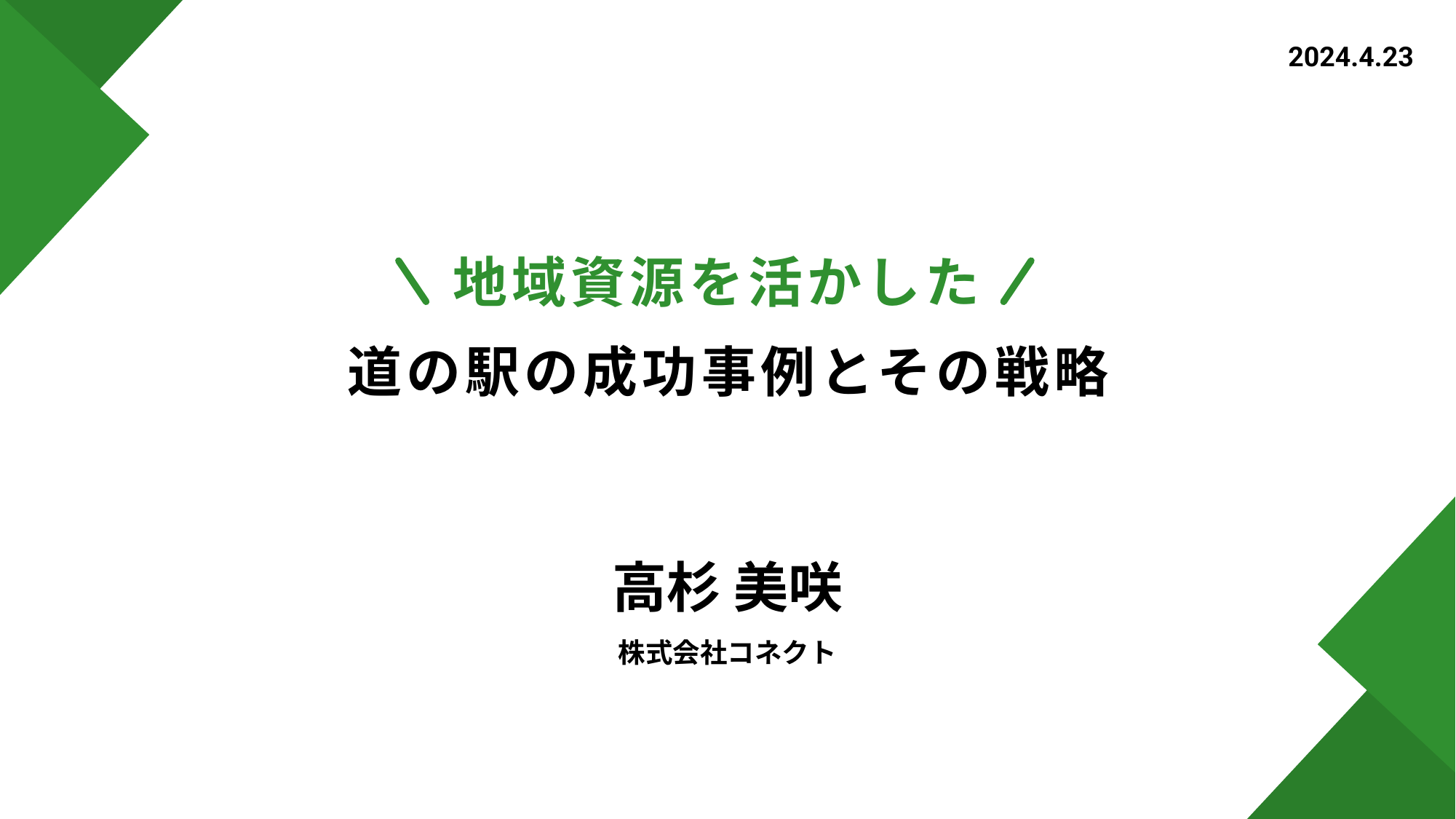

2024.4.23
地域資源を活かした
道の駅の成功事例とその戦略

高杉 美咲
株式会社コネクト